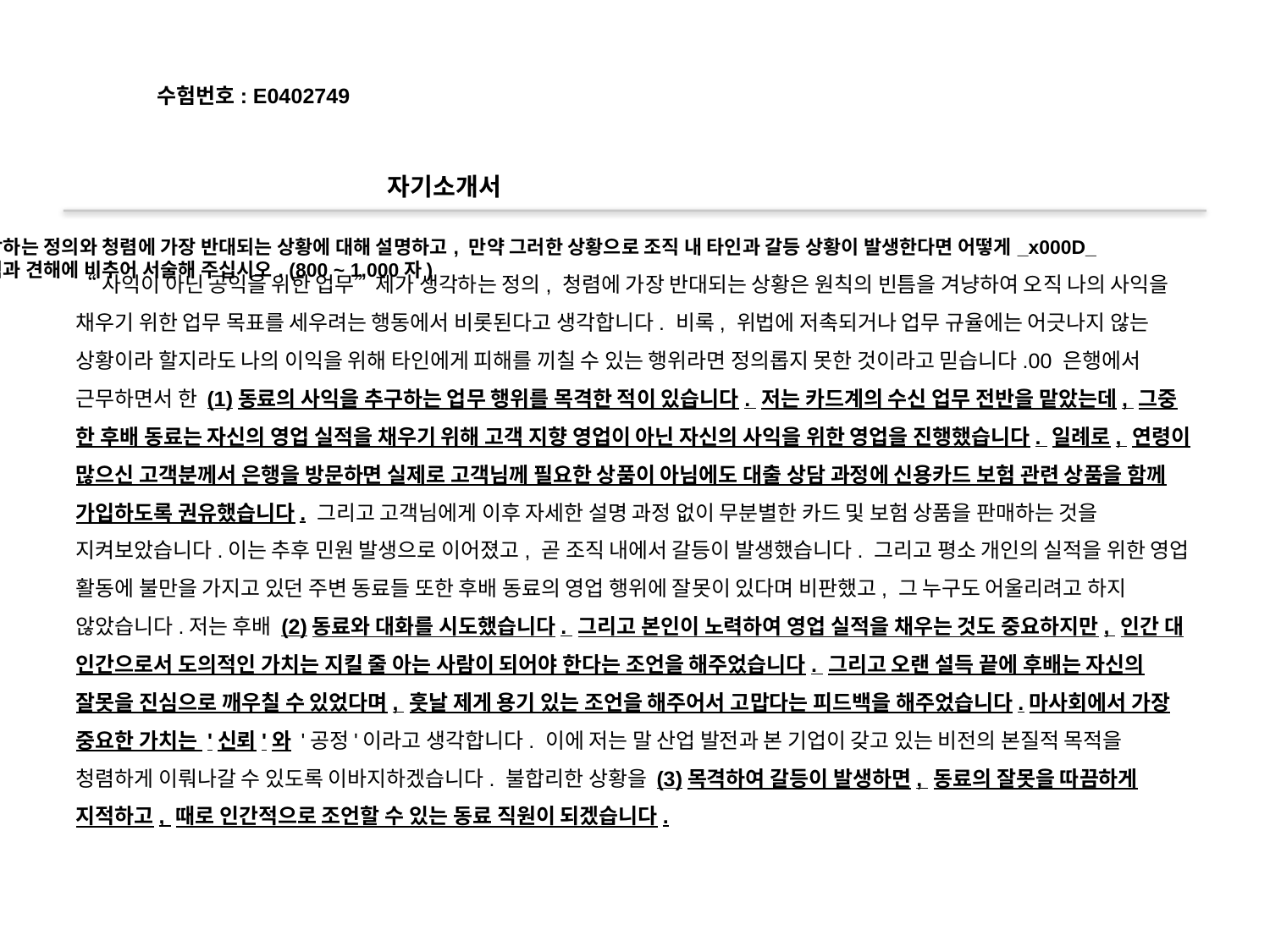

수험번호: E0402749
#

자기소개서

조직 생활에서 본인이 생각하는 정의와 청렴에 가장 반대되는 상황에 대해 설명하고, 만약 그러한 상황으로 조직 내 타인과 갈등 상황이 발생한다면 어떻게_x000D_
대처할 것인지 본인의 경험과 견해에 비추어 서술해 주십시오. (800 ~ 1,000자)

“사익이 아닌 공익을 위한 업무”제가 생각하는 정의, 청렴에 가장 반대되는 상황은 원칙의 빈틈을 겨냥하여 오직 나의 사익을 채우기 위한 업무 목표를 세우려는 행동에서 비롯된다고 생각합니다. 비록, 위법에 저촉되거나 업무 규율에는 어긋나지 않는 상황이라 할지라도 나의 이익을 위해 타인에게 피해를 끼칠 수 있는 행위라면 정의롭지 못한 것이라고 믿습니다.00 은행에서 근무하면서 한 (1)동료의 사익을 추구하는 업무 행위를 목격한 적이 있습니다. 저는 카드계의 수신 업무 전반을 맡았는데, 그중 한 후배 동료는 자신의 영업 실적을 채우기 위해 고객 지향 영업이 아닌 자신의 사익을 위한 영업을 진행했습니다. 일례로, 연령이 많으신 고객분께서 은행을 방문하면 실제로 고객님께 필요한 상품이 아님에도 대출 상담 과정에 신용카드 보험 관련 상품을 함께 가입하도록 권유했습니다. 그리고 고객님에게 이후 자세한 설명 과정 없이 무분별한 카드 및 보험 상품을 판매하는 것을 지켜보았습니다.이는 추후 민원 발생으로 이어졌고, 곧 조직 내에서 갈등이 발생했습니다. 그리고 평소 개인의 실적을 위한 영업 활동에 불만을 가지고 있던 주변 동료들 또한 후배 동료의 영업 행위에 잘못이 있다며 비판했고, 그 누구도 어울리려고 하지 않았습니다.저는 후배 (2)동료와 대화를 시도했습니다. 그리고 본인이 노력하여 영업 실적을 채우는 것도 중요하지만, 인간 대 인간으로서 도의적인 가치는 지킬 줄 아는 사람이 되어야 한다는 조언을 해주었습니다. 그리고 오랜 설득 끝에 후배는 자신의 잘못을 진심으로 깨우칠 수 있었다며, 훗날 제게 용기 있는 조언을 해주어서 고맙다는 피드백을 해주었습니다.마사회에서 가장 중요한 가치는 '신뢰'와 '공정'이라고 생각합니다. 이에 저는 말 산업 발전과 본 기업이 갖고 있는 비전의 본질적 목적을 청렴하게 이뤄나갈 수 있도록 이바지하겠습니다. 불합리한 상황을 (3)목격하여 갈등이 발생하면, 동료의 잘못을 따끔하게 지적하고, 때로 인간적으로 조언할 수 있는 동료 직원이 되겠습니다.

자기소개서 기반 면접 질문 제안

(1) 동료의 사익 추구 행위를 목격했을 때, 어떤 조치를 취하셨나요?
(2) 후배 동료와의 대화에서 어떤 설득 전략을 사용하셨나요?
(3) 마사회에서 '신뢰'와 '공정'을 각 분야에서 어떻게 실천하고자 하나요?